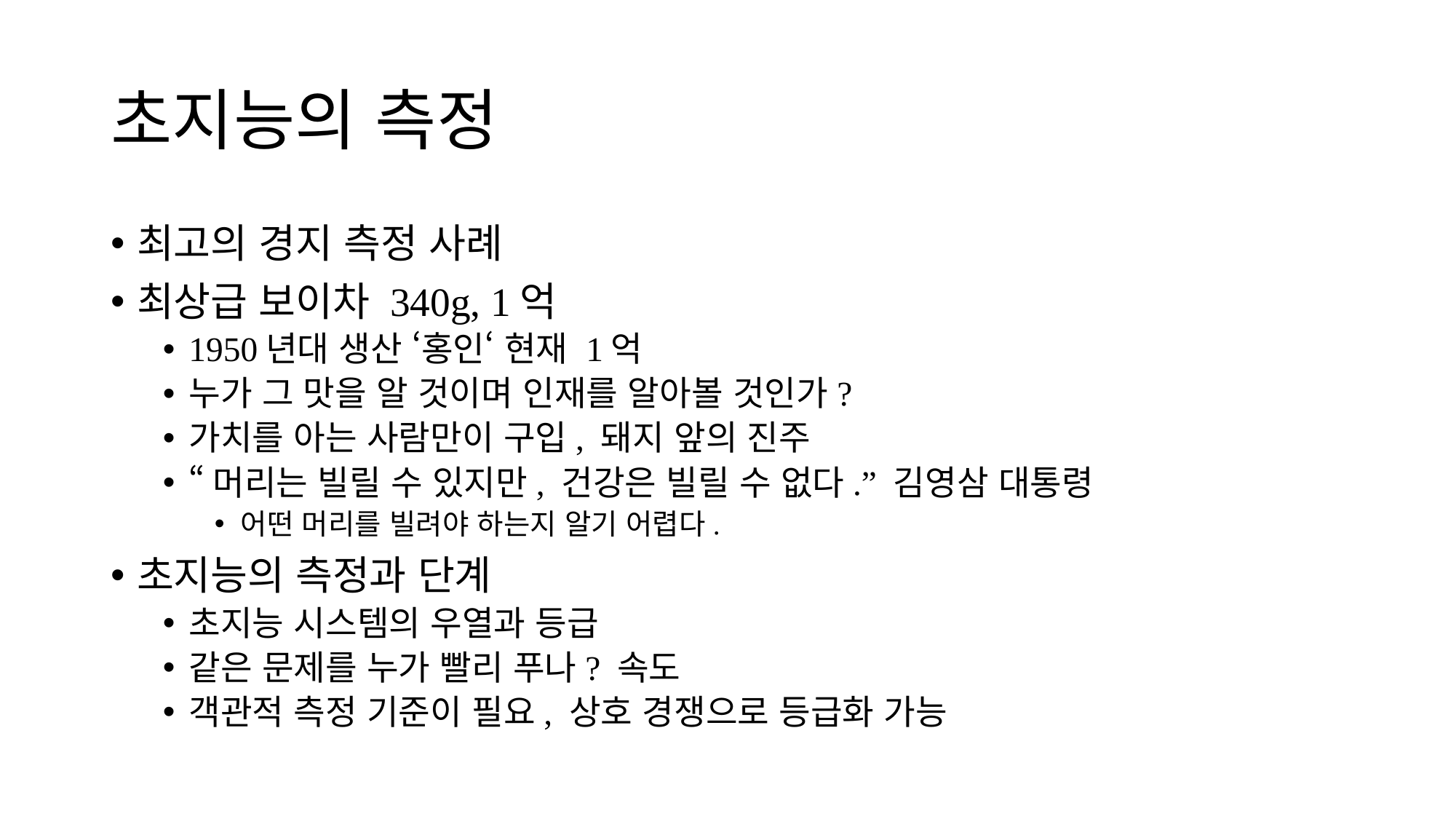

# 초지능의 측정
최고의 경지 측정 사례
최상급 보이차 340g, 1억
1950년대 생산 ‘홍인‘ 현재 1억
누가 그 맛을 알 것이며 인재를 알아볼 것인가?
가치를 아는 사람만이 구입, 돼지 앞의 진주
“머리는 빌릴 수 있지만, 건강은 빌릴 수 없다.” 김영삼 대통령
어떤 머리를 빌려야 하는지 알기 어렵다.
초지능의 측정과 단계
초지능 시스템의 우열과 등급
같은 문제를 누가 빨리 푸나? 속도
객관적 측정 기준이 필요, 상호 경쟁으로 등급화 가능